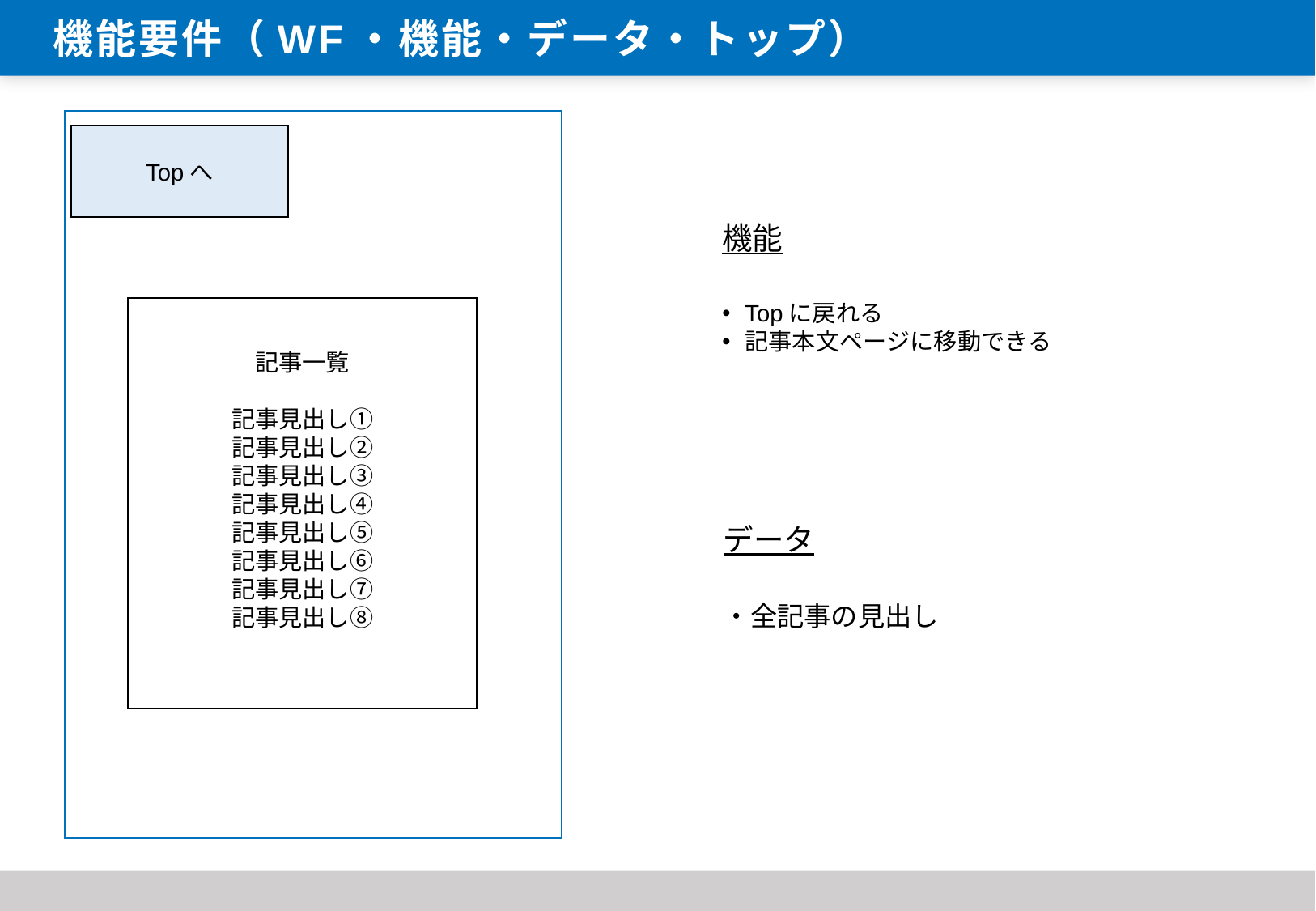

機能要件（WF・機能・データ・トップ）

Topへ
記事一覧

記事見出し①
記事見出し②
記事見出し③
記事見出し④
記事見出し⑤
記事見出し⑥
記事見出し⑦
記事見出し⑧

機能

Topに戻れる
記事本文ページに移動できる
データ

・全記事の見出し